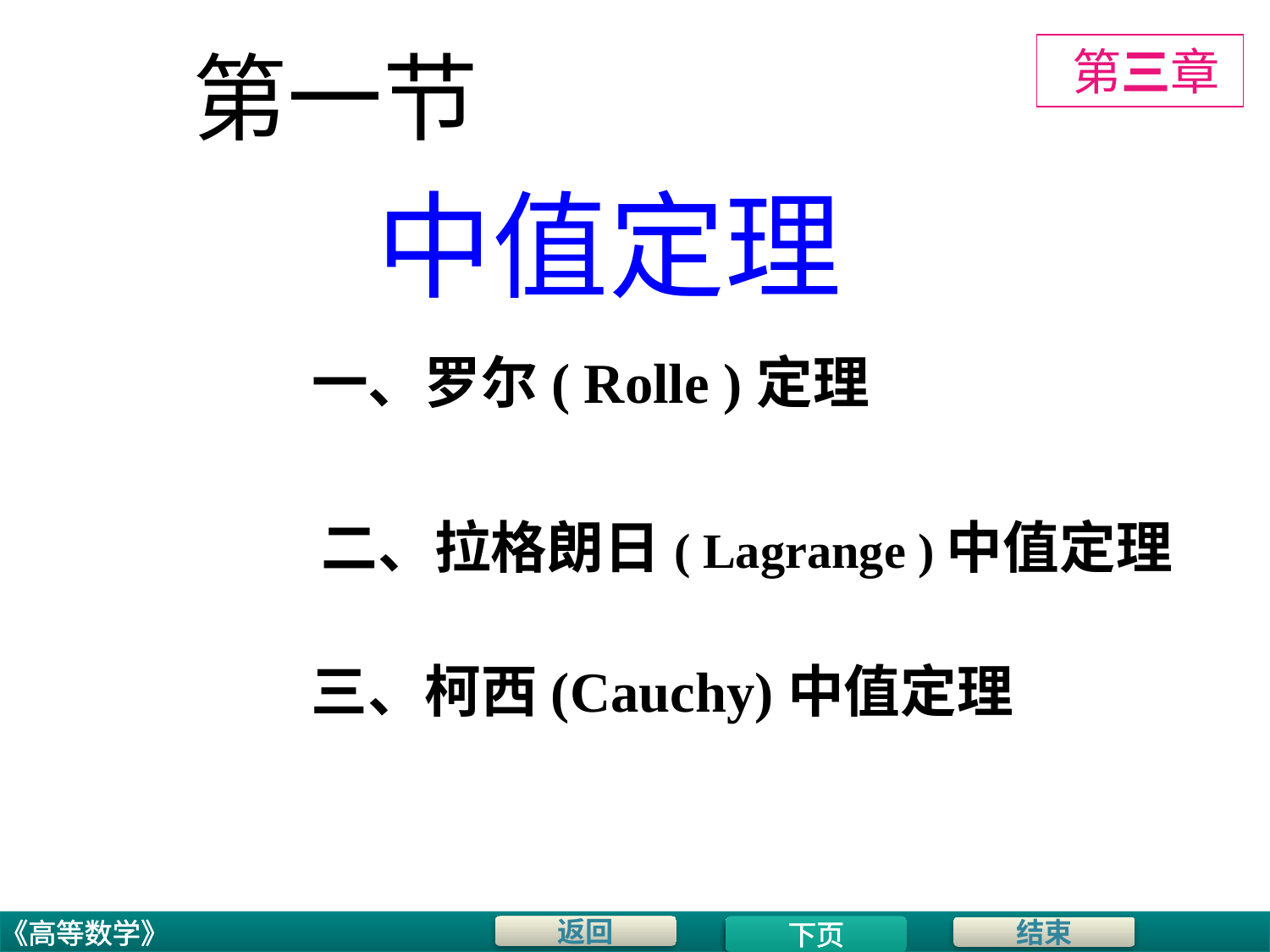

# 第一节
 第三章
中值定理
一、罗尔( Rolle )定理
二、拉格朗日( Lagrange )中值定理
三、柯西(Cauchy)中值定理
下页